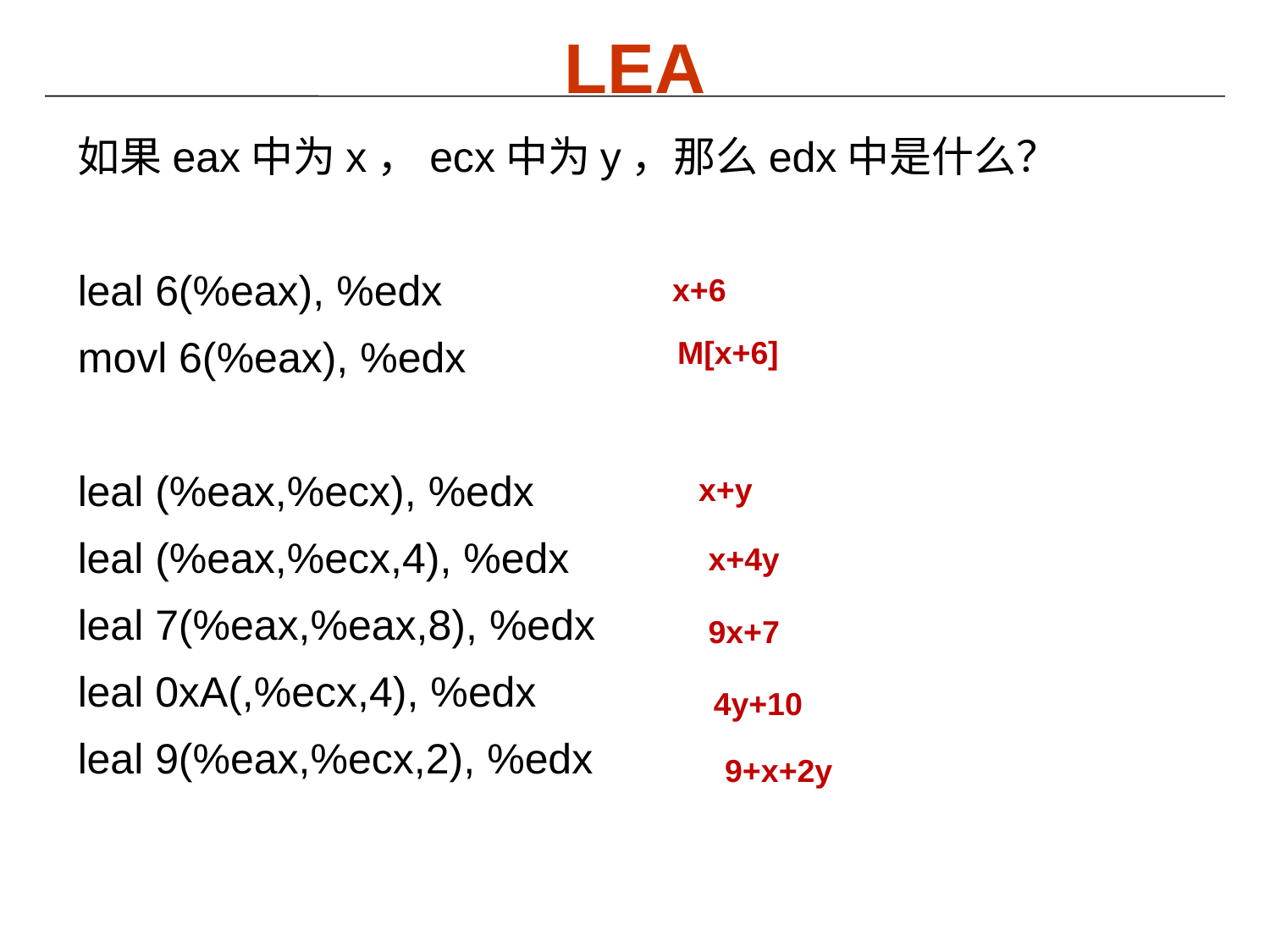

# LEA
如果eax中为x，ecx中为y，那么edx中是什么？

leal 6(%eax), %edx
movl 6(%eax), %edx

leal (%eax,%ecx), %edx
leal (%eax,%ecx,4), %edx
leal 7(%eax,%eax,8), %edx
leal 0xA(,%ecx,4), %edx
leal 9(%eax,%ecx,2), %edx
x+6
M[x+6]
x+y
x+4y
9x+7
4y+10
9+x+2y